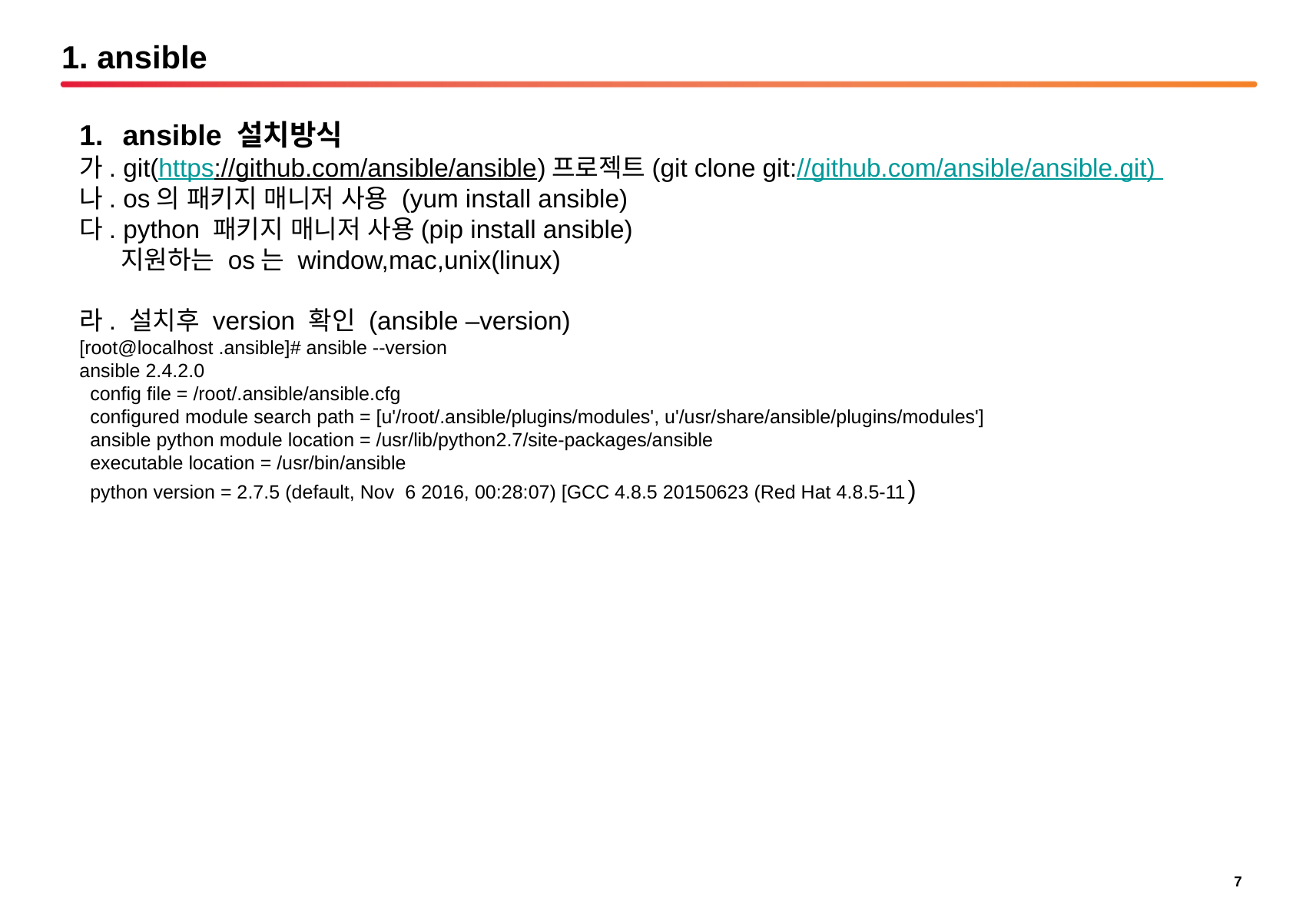

# 1. ansible
ansible 설치방식
가. git(https://github.com/ansible/ansible)프로젝트(git clone git://github.com/ansible/ansible.git)
나. os의 패키지 매니저 사용 (yum install ansible)
다. python 패키지 매니저 사용(pip install ansible)
     지원하는 os는 window,mac,unix(linux)

라. 설치후 version 확인 (ansible –version)
[root@localhost .ansible]# ansible --version
ansible 2.4.2.0
  config file = /root/.ansible/ansible.cfg
  configured module search path = [u'/root/.ansible/plugins/modules', u'/usr/share/ansible/plugins/modules']
  ansible python module location = /usr/lib/python2.7/site-packages/ansible
  executable location = /usr/bin/ansible
  python version = 2.7.5 (default, Nov  6 2016, 00:28:07) [GCC 4.8.5 20150623 (Red Hat 4.8.5-11)